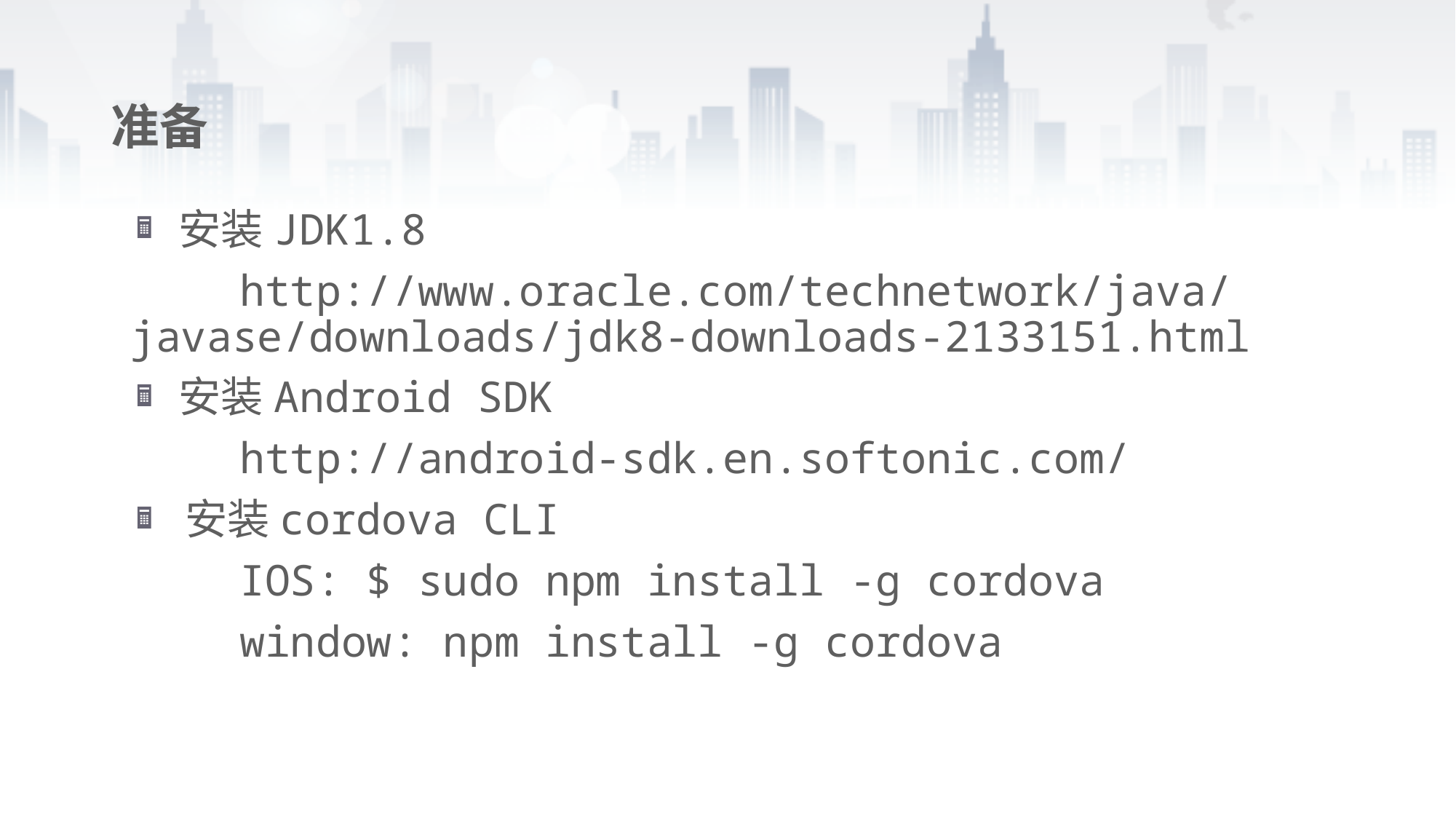

# 准备
 安装JDK1.8
	http://www.oracle.com/technetwork/java/javase/downloads/jdk8-downloads-2133151.html
 安装Android SDK
	http://android-sdk.en.softonic.com/
安装cordova CLI
	IOS: $ sudo npm install -g cordova
	window: npm install -g cordova